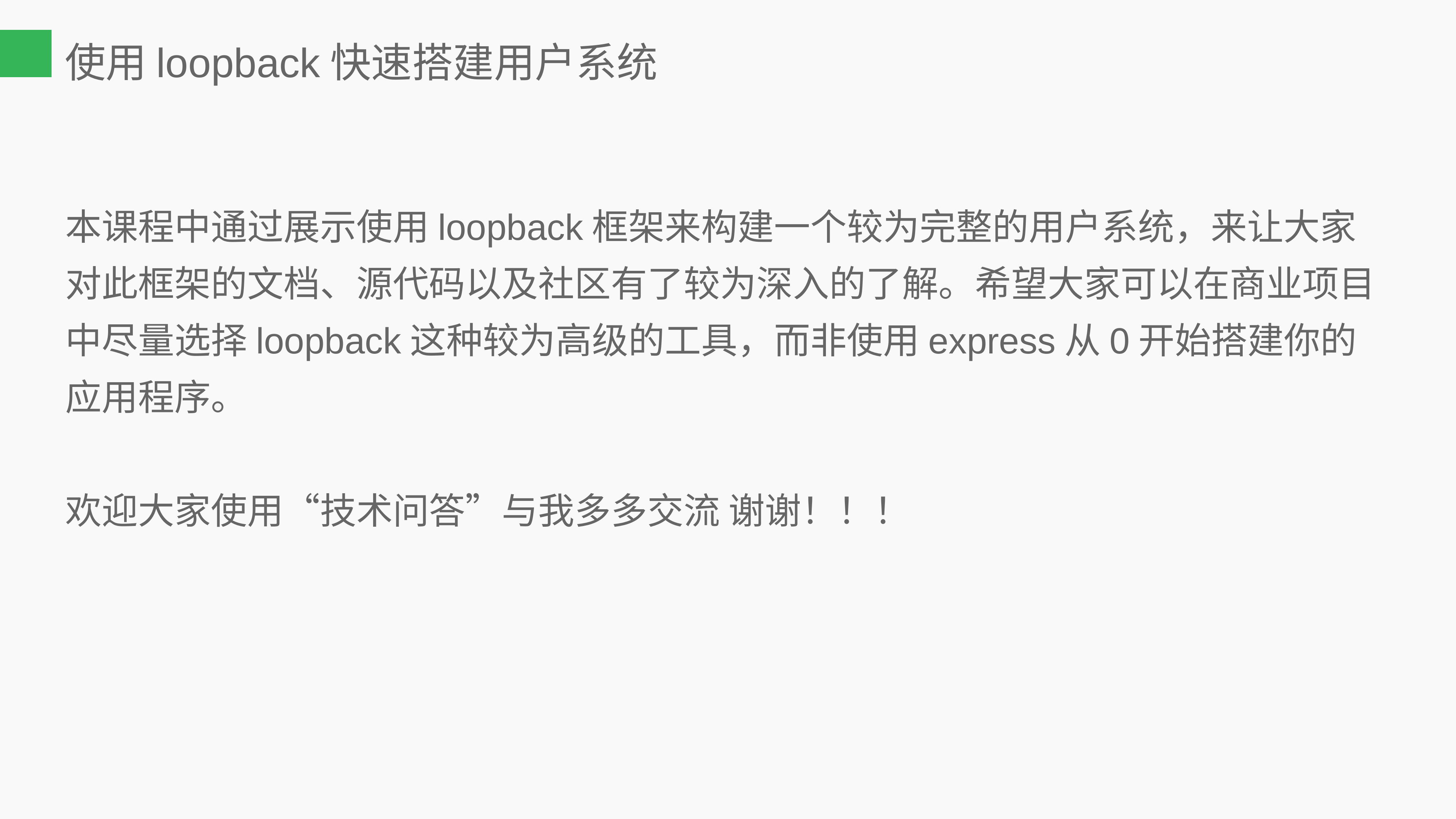

使用loopback快速搭建用户系统
本课程中通过展示使用loopback框架来构建一个较为完整的用户系统，来让大家对此框架的文档、源代码以及社区有了较为深入的了解。希望大家可以在商业项目中尽量选择loopback这种较为高级的工具，而非使用express从0开始搭建你的应用程序。

欢迎大家使用“技术问答”与我多多交流 谢谢！！！